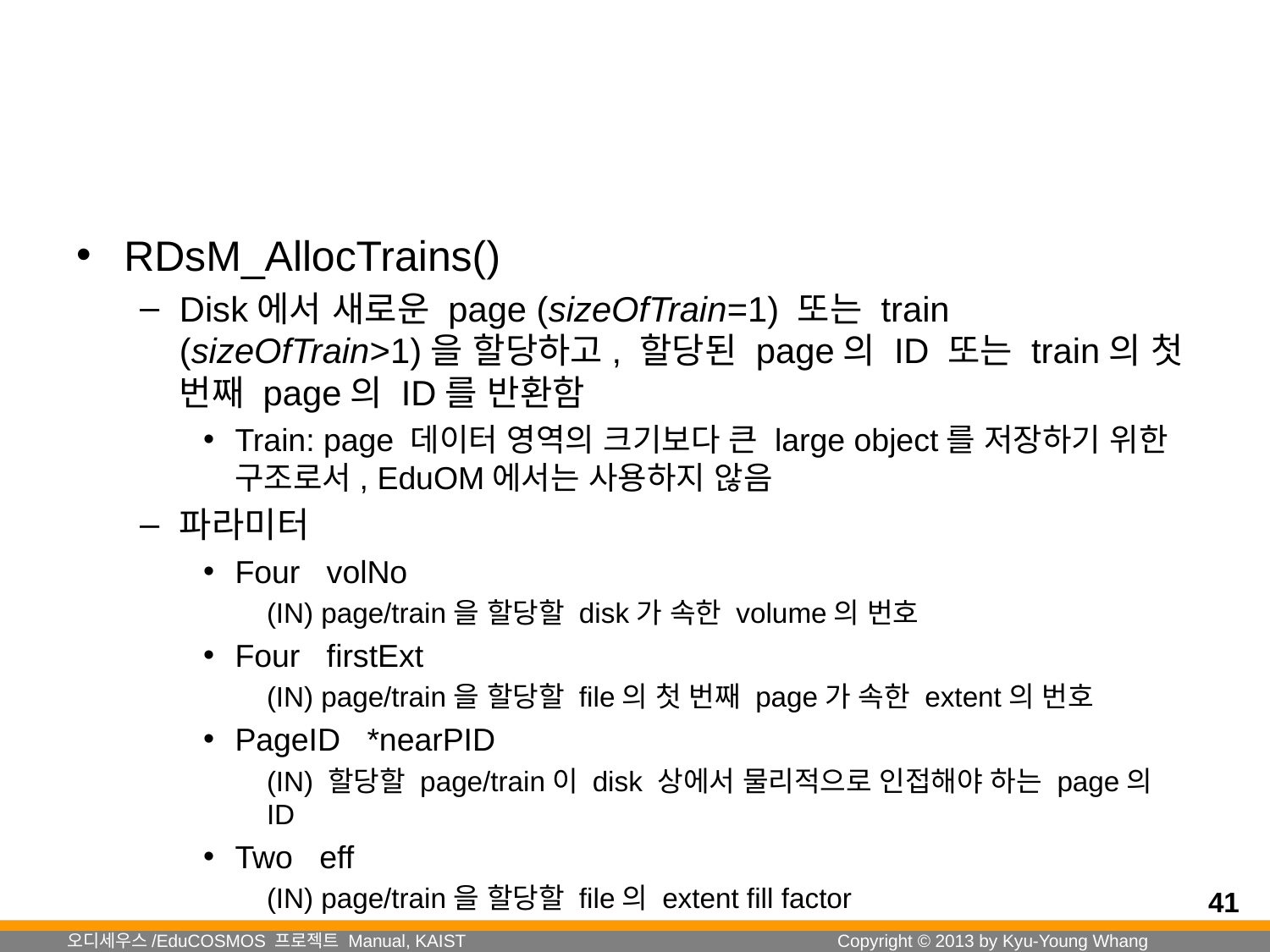

#
RDsM_AllocTrains()
Disk에서 새로운 page (sizeOfTrain=1) 또는 train (sizeOfTrain>1)을 할당하고, 할당된 page의 ID 또는 train의 첫 번째 page의 ID를 반환함
Train: page 데이터 영역의 크기보다 큰 large object를 저장하기 위한 구조로서, EduOM에서는 사용하지 않음
파라미터
Four   volNo
(IN) page/train을 할당할 disk가 속한 volume의 번호
Four   firstExt
(IN) page/train을 할당할 file의 첫 번째 page가 속한 extent의 번호
PageID   *nearPID
(IN) 할당할 page/train이 disk 상에서 물리적으로 인접해야 하는 page의 ID
Two   eff
(IN) page/train을 할당할 file의 extent fill factor